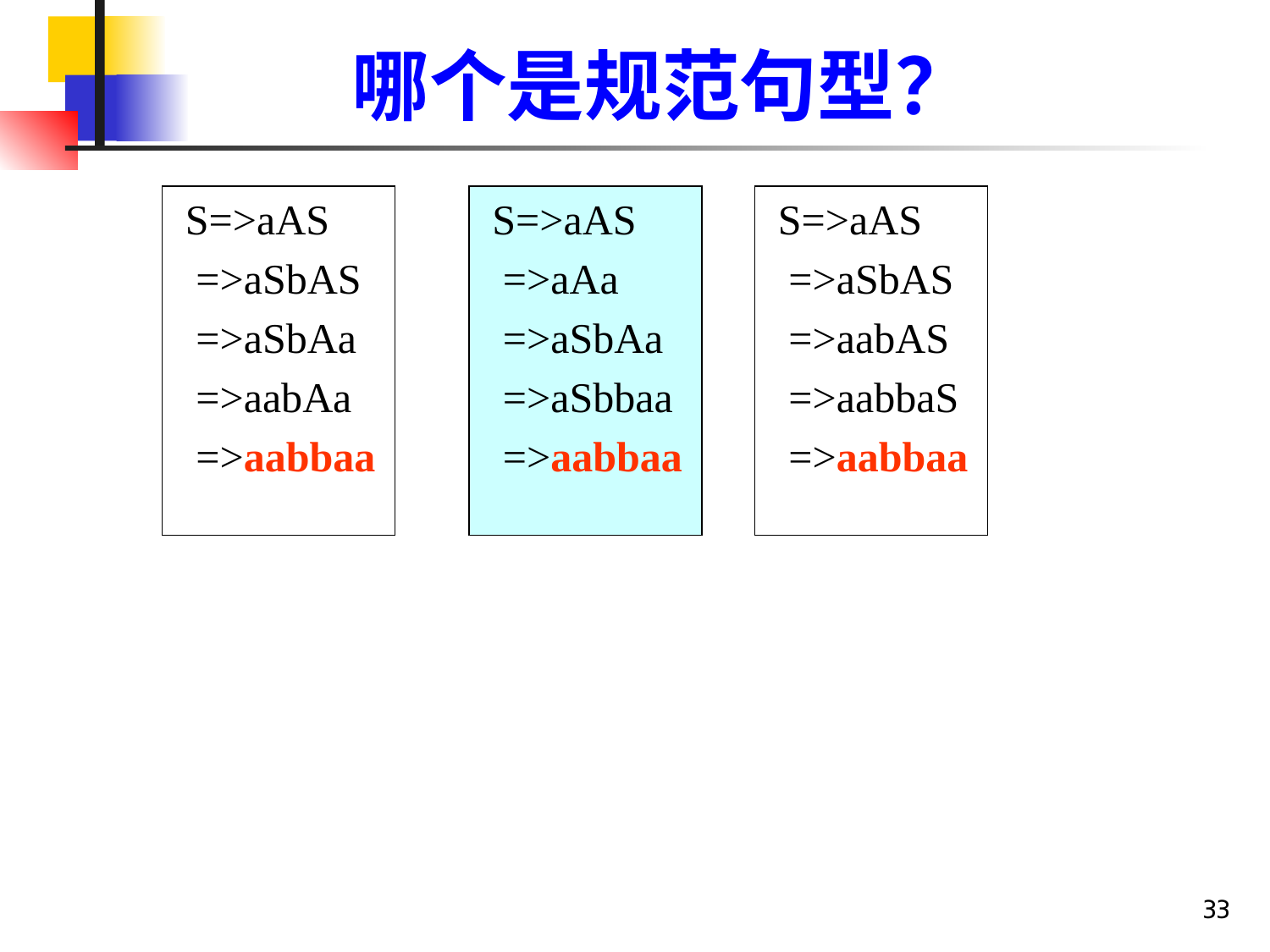

# 哪个是规范句型？
 S=>aAS
  =>aSbAS
  =>aSbAa
  =>aabAa
  =>aabbaa
 S=>aAS
  =>aAa
  =>aSbAa
  =>aSbbaa
  =>aabbaa
 S=>aAS
  =>aSbAS
  =>aabAS
  =>aabbaS
  =>aabbaa
33